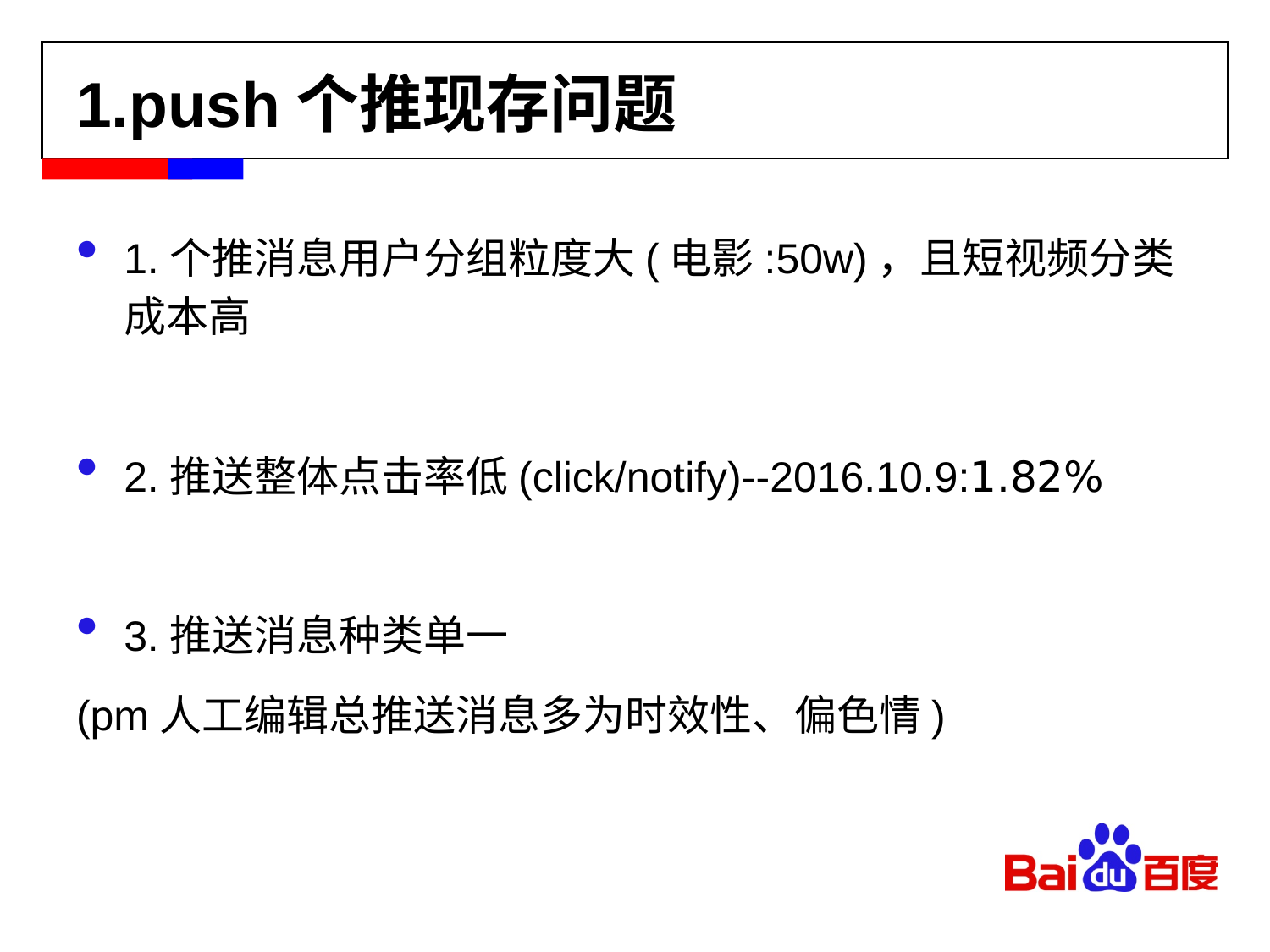

# 1.push个推现存问题
1.个推消息用户分组粒度大(电影:50w)，且短视频分类成本高

2.推送整体点击率低(click/notify)--2016.10.9:1.82%

3.推送消息种类单一
(pm人工编辑总推送消息多为时效性、偏色情)